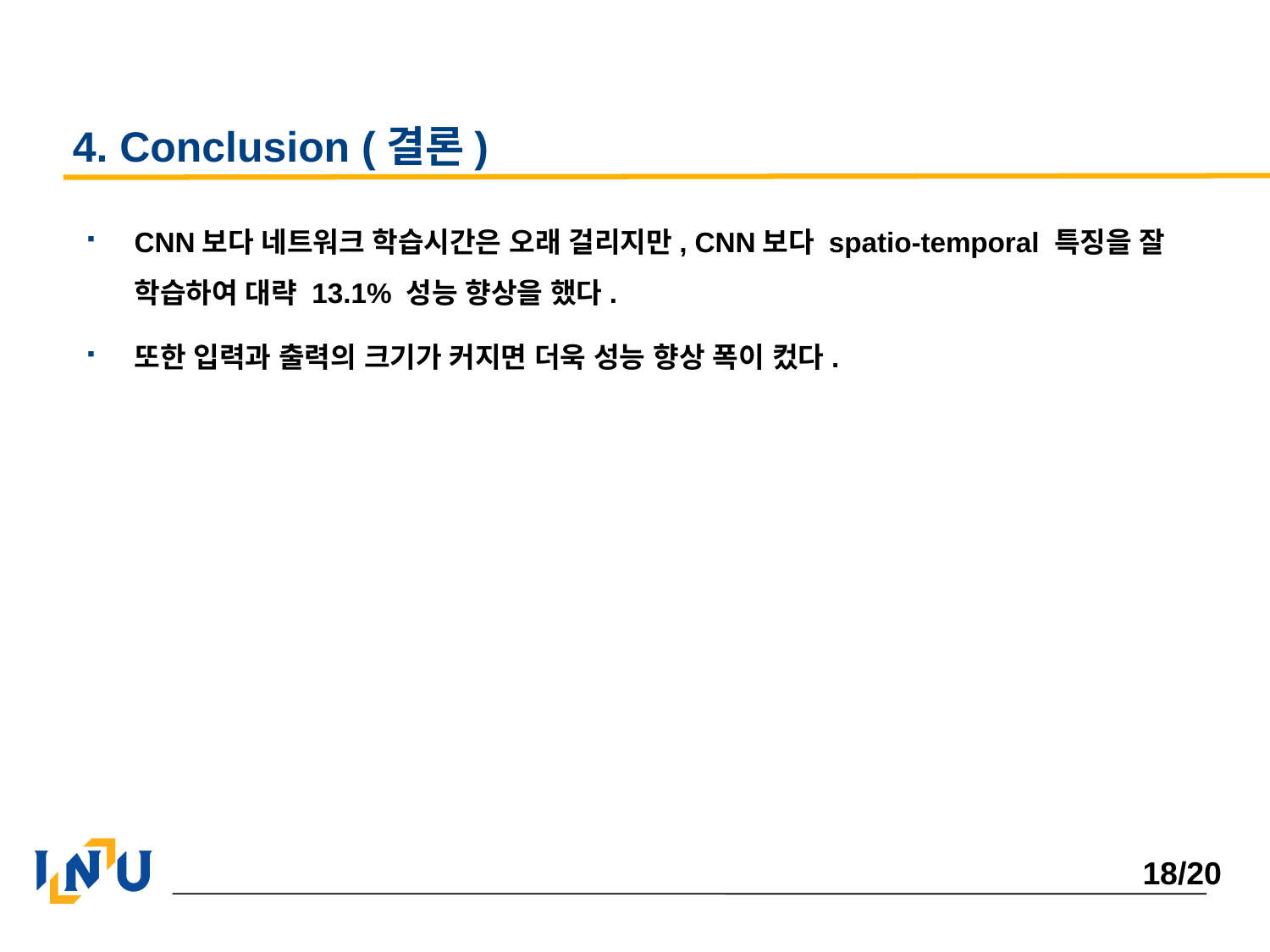

# 4. Conclusion (결론)
CNN보다 네트워크 학습시간은 오래 걸리지만, CNN보다 spatio-temporal 특징을 잘 학습하여 대략 13.1% 성능 향상을 했다.
또한 입력과 출력의 크기가 커지면 더욱 성능 향상 폭이 컸다.